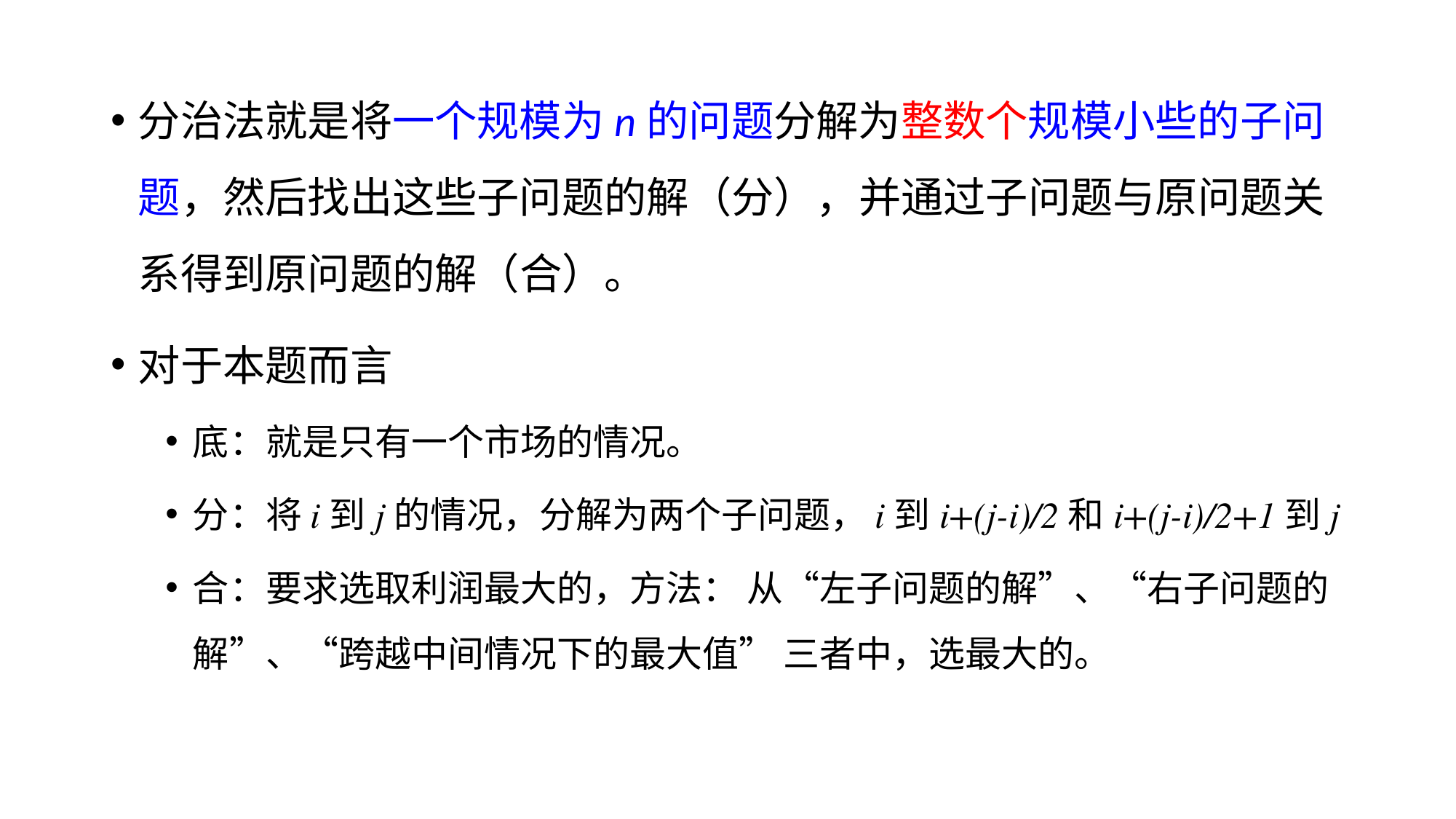

分治法就是将一个规模为n的问题分解为整数个规模小些的子问题，然后找出这些子问题的解（分），并通过子问题与原问题关系得到原问题的解（合）。
对于本题而言
底：就是只有一个市场的情况。
分：将i到j的情况，分解为两个子问题，i到i+(j-i)/2和i+(j-i)/2+1到j
合：要求选取利润最大的，方法： 从“左子问题的解”、“右子问题的解”、“跨越中间情况下的最大值” 三者中，选最大的。